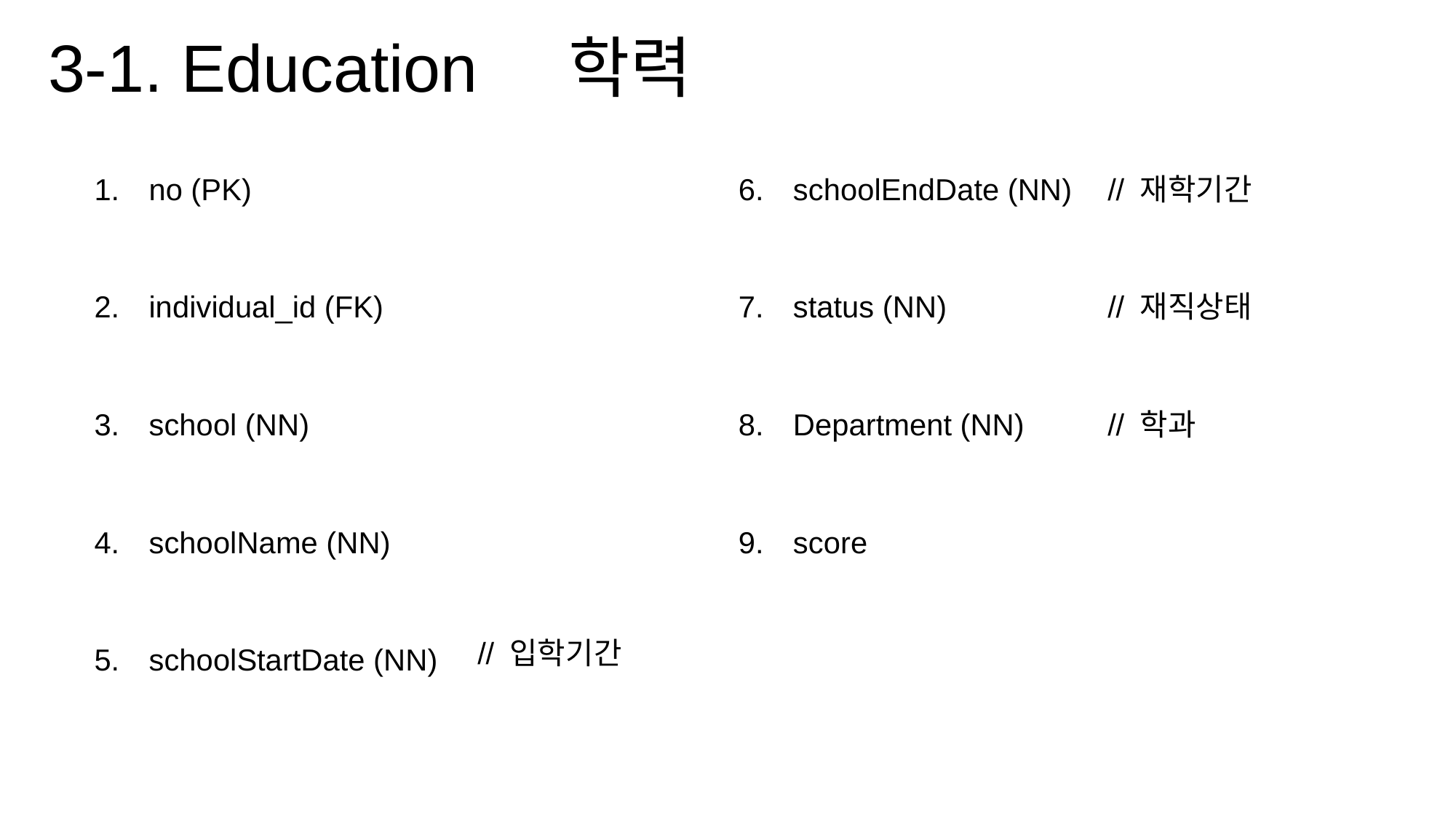

# 3-1. Education    학력
// 재학기간

// 재직상태

// 학과
no (PK)

individual_id (FK)

school (NN)

schoolName (NN)

schoolStartDate (NN)

// 입학기간
schoolEndDate (NN)

status (NN)

Department (NN)

score